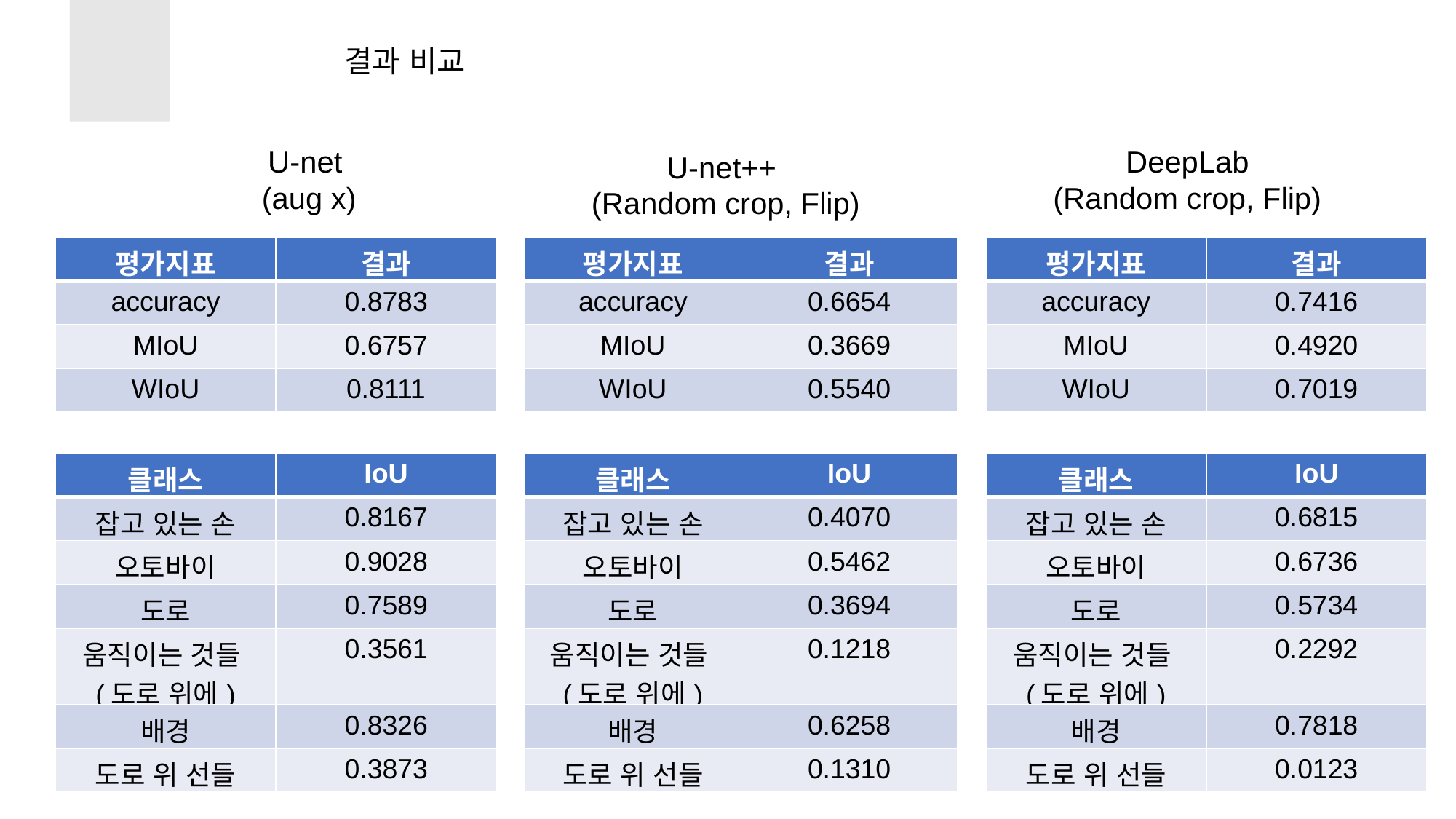

결과 비교
U-net
(aug x)
DeepLab
(Random crop, Flip)
U-net++
(Random crop, Flip)
| 평가지표 | 결과 |
| --- | --- |
| accuracy | 0.8783 |
| MIoU | 0.6757 |
| WIoU | 0.8111 |
| 평가지표 | 결과 |
| --- | --- |
| accuracy | 0.6654 |
| MIoU | 0.3669 |
| WIoU | 0.5540 |
| 평가지표 | 결과 |
| --- | --- |
| accuracy | 0.7416 |
| MIoU | 0.4920 |
| WIoU | 0.7019 |
| 클래스 | IoU |
| --- | --- |
| 잡고 있는 손 | 0.8167 |
| 오토바이 | 0.9028 |
| 도로 | 0.7589 |
| 움직이는 것들 (도로 위에) | 0.3561 |
| 배경 | 0.8326 |
| 도로 위 선들 | 0.3873 |
| 클래스 | IoU |
| --- | --- |
| 잡고 있는 손 | 0.4070 |
| 오토바이 | 0.5462 |
| 도로 | 0.3694 |
| 움직이는 것들 (도로 위에) | 0.1218 |
| 배경 | 0.6258 |
| 도로 위 선들 | 0.1310 |
| 클래스 | IoU |
| --- | --- |
| 잡고 있는 손 | 0.6815 |
| 오토바이 | 0.6736 |
| 도로 | 0.5734 |
| 움직이는 것들 (도로 위에) | 0.2292 |
| 배경 | 0.7818 |
| 도로 위 선들 | 0.0123 |